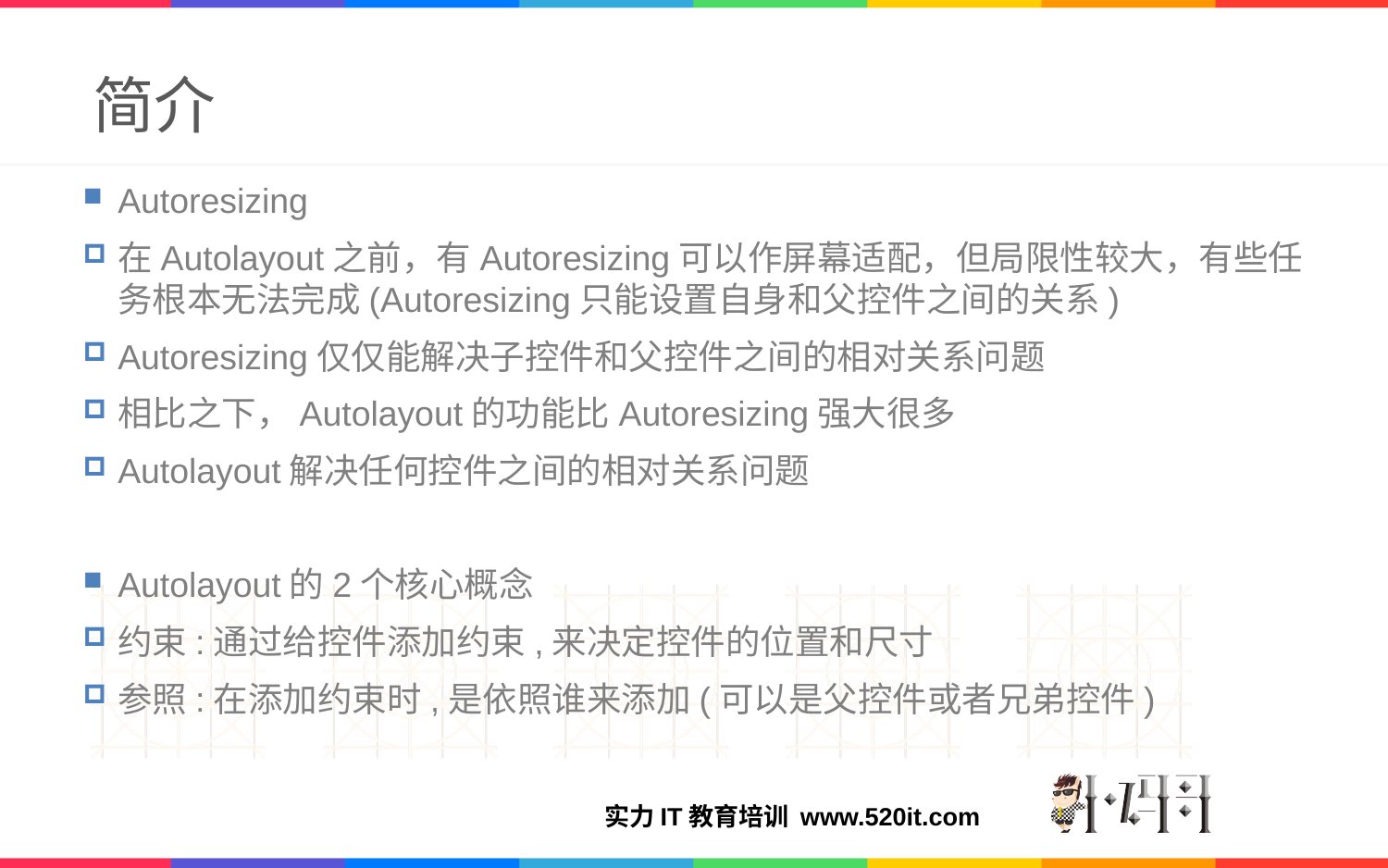

# 简介
Autoresizing
在Autolayout之前，有Autoresizing可以作屏幕适配，但局限性较大，有些任务根本无法完成(Autoresizing只能设置自身和父控件之间的关系)
Autoresizing仅仅能解决子控件和父控件之间的相对关系问题
相比之下，Autolayout的功能比Autoresizing强大很多
Autolayout解决任何控件之间的相对关系问题

Autolayout的2个核心概念
约束:通过给控件添加约束,来决定控件的位置和尺寸
参照:在添加约束时,是依照谁来添加(可以是父控件或者兄弟控件)